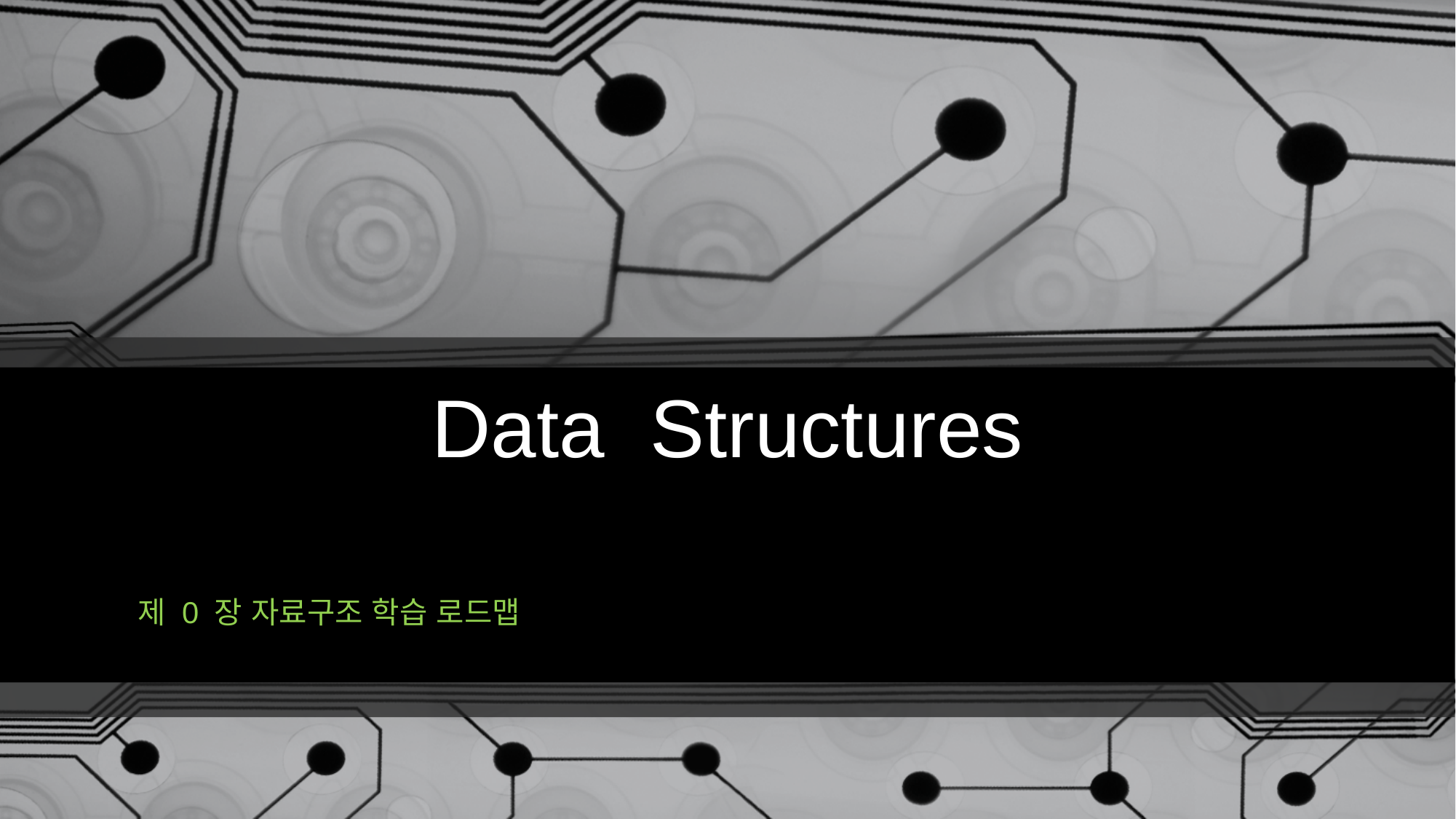

# Data  Structures
제 0 장 자료구조 학습 로드맵